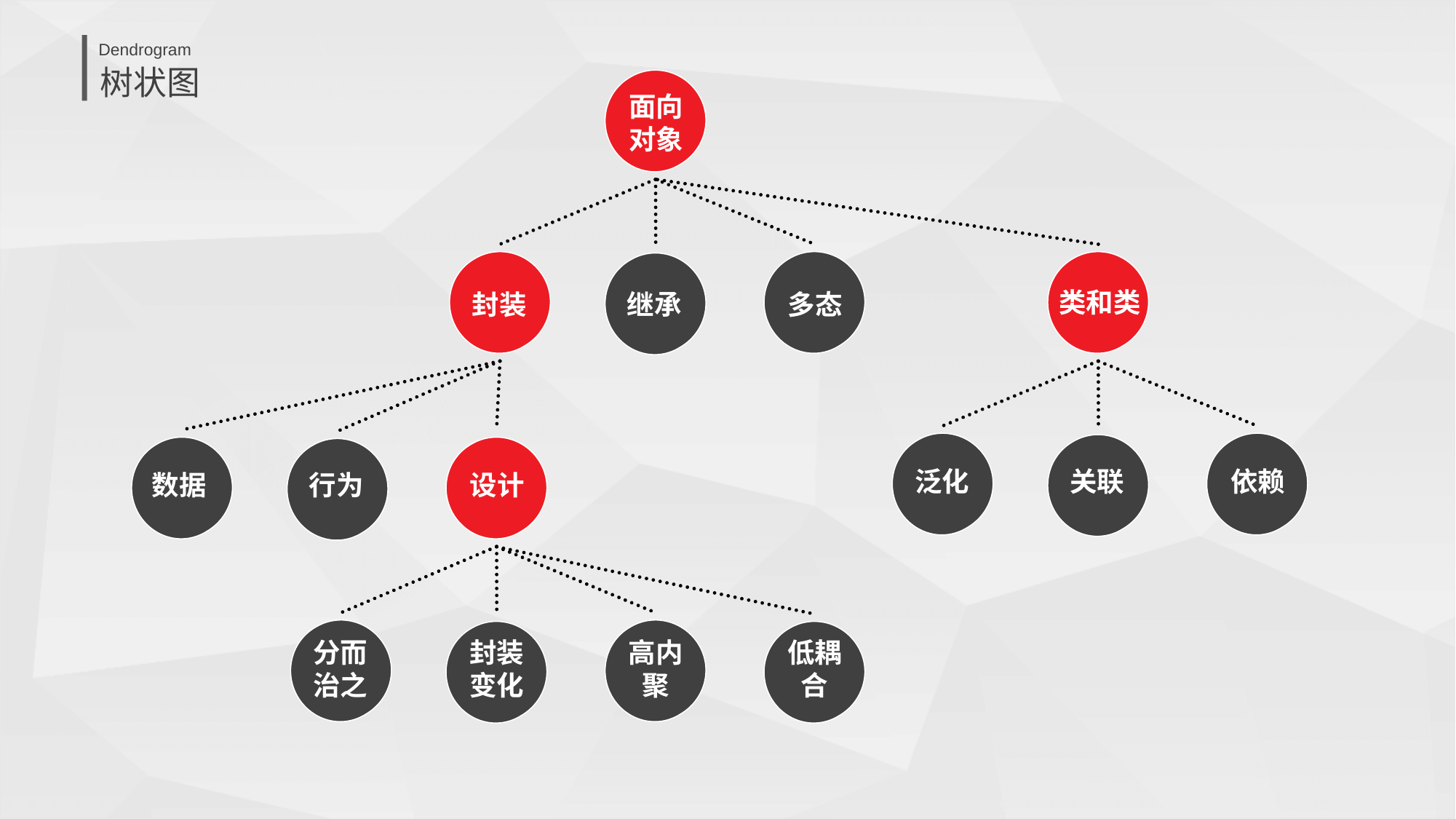

Dendrogram
树状图

面向
对象

类和类
封装
继承
多态

泛化
关联
依赖
数据
行为
设计

分而
治之
封装
变化
高内
聚
低耦
合